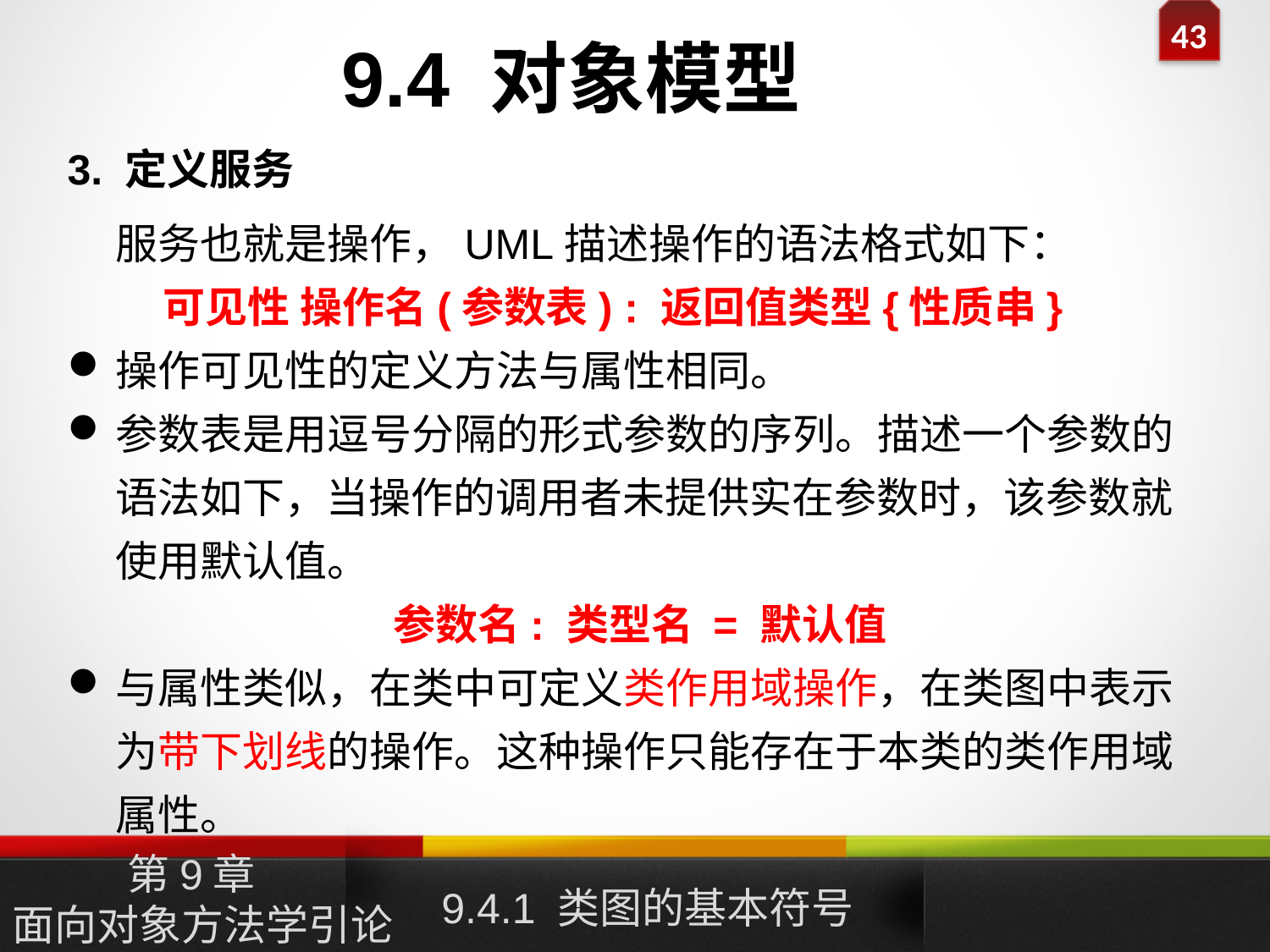

9.4 对象模型
3. 定义服务
    服务也就是操作，UML描述操作的语法格式如下：
         可见性 操作名(参数表) : 返回值类型{性质串}
操作可见性的定义方法与属性相同。
参数表是用逗号分隔的形式参数的序列。描述一个参数的语法如下，当操作的调用者未提供实在参数时，该参数就使用默认值。
参数名: 类型名 = 默认值
与属性类似，在类中可定义类作用域操作，在类图中表示为带下划线的操作。这种操作只能存在于本类的类作用域属性。
9.4.1 类图的基本符号